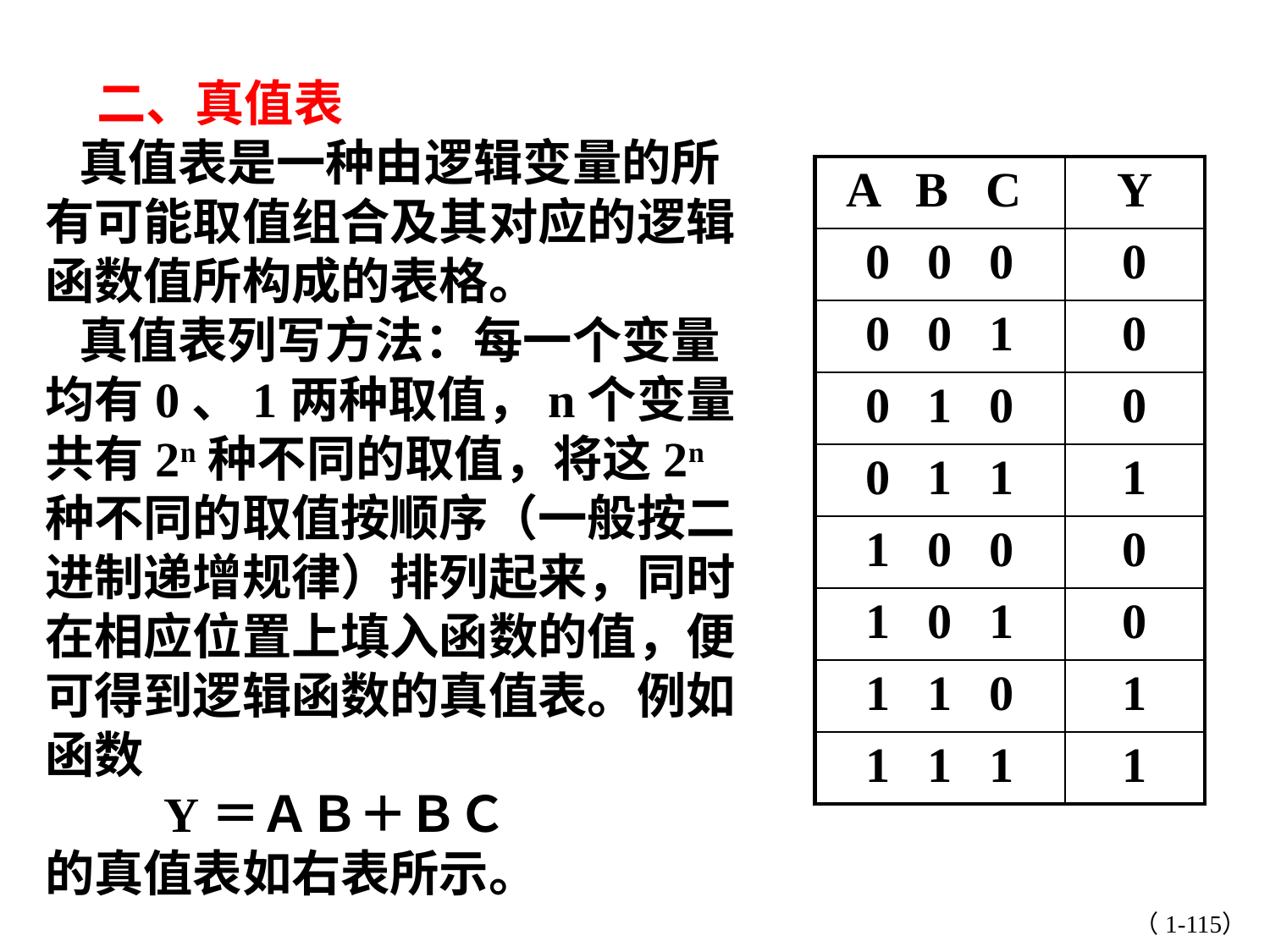

二、真值表
  真值表是一种由逻辑变量的所有可能取值组合及其对应的逻辑函数值所构成的表格。
  真值表列写方法：每一个变量均有0、1两种取值，n个变量共有2n种不同的取值，将这2n种不同的取值按顺序（一般按二进制递增规律）排列起来，同时在相应位置上填入函数的值，便可得到逻辑函数的真值表。例如函数
    Y＝ＡＢ＋ＢＣ
的真值表如右表所示。
| A B C | Y |
| --- | --- |
| 0 0 0 | 0 |
| 0 0 1 | 0 |
| 0 1 0 | 0 |
| 0 1 1 | 1 |
| 1 0 0 | 0 |
| 1 0 1 | 0 |
| 1 1 0 | 1 |
| 1 1 1 | 1 |
（1-115）